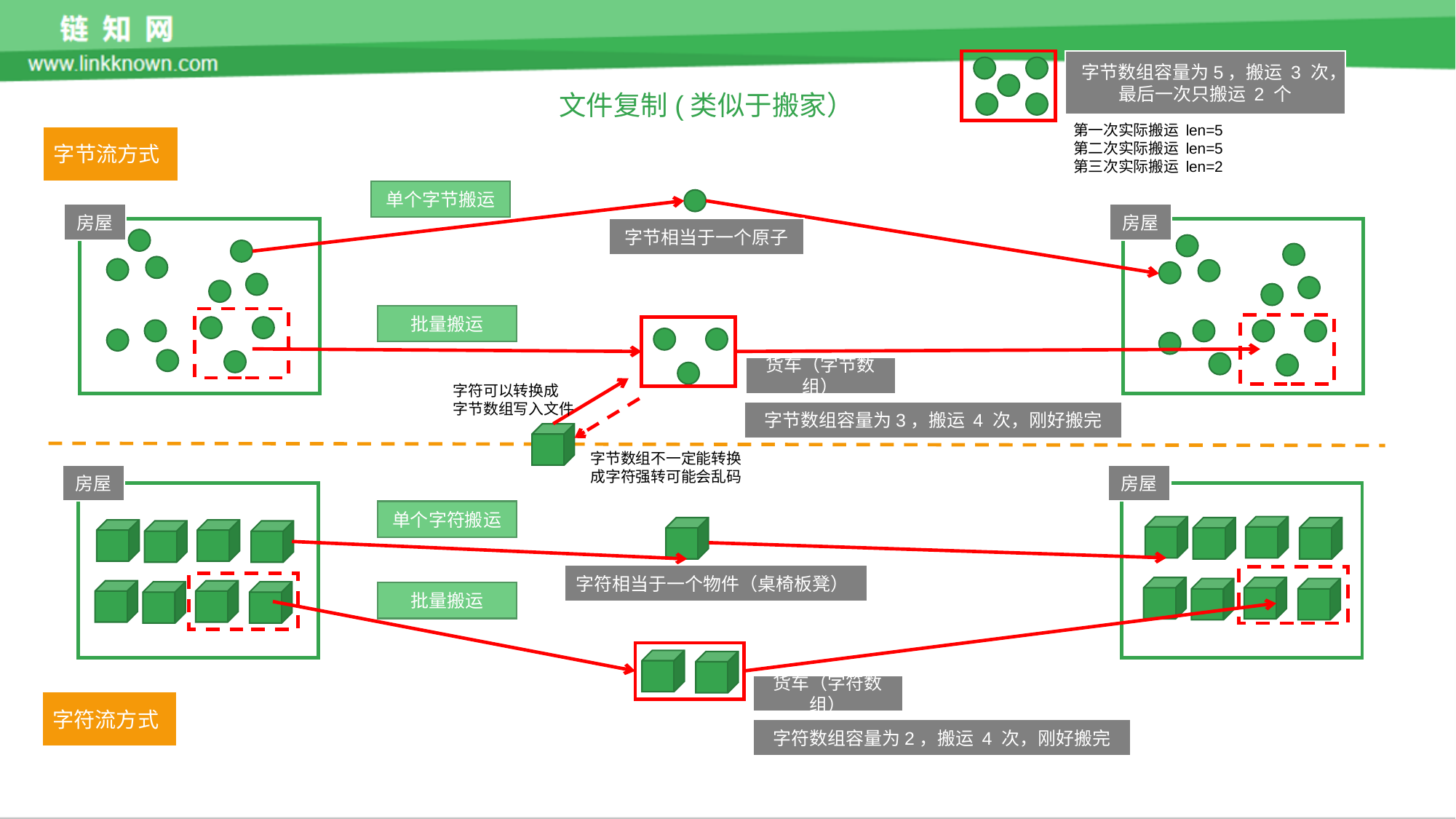

字节数组容量为5，搬运 3 次，最后一次只搬运 2 个

文件复制(类似于搬家）

第一次实际搬运 len=5
第二次实际搬运 len=5
第三次实际搬运 len=2
字节流方式
单个字节搬运

房屋
房屋

字节相当于一个原子

批量搬运

货车（字节数组）

字符可以转换成
字节数组写入文件
字节数组容量为3，搬运 4 次，刚好搬完

字节数组不一定能转换
成字符强转可能会乱码
房屋
房屋

单个字符搬运

字符相当于一个物件（桌椅板凳）

批量搬运

货车（字符数组）
字符流方式
字符数组容量为2，搬运 4 次，刚好搬完